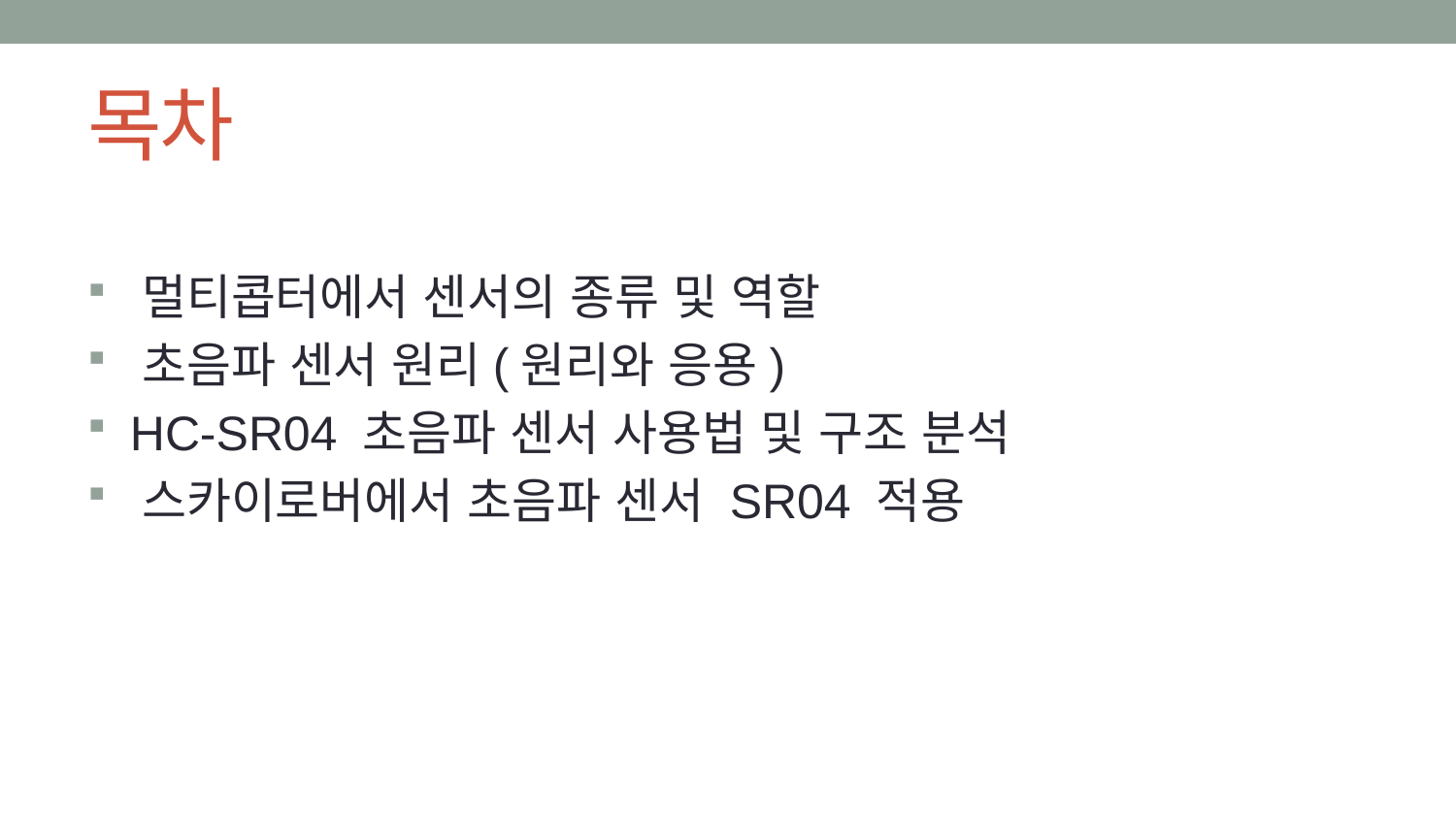

# 목차

 멀티콥터에서 센서의 종류 및 역할
 초음파 센서 원리(원리와 응용)
 HC-SR04 초음파 센서 사용법 및 구조 분석
 스카이로버에서 초음파 센서 SR04 적용